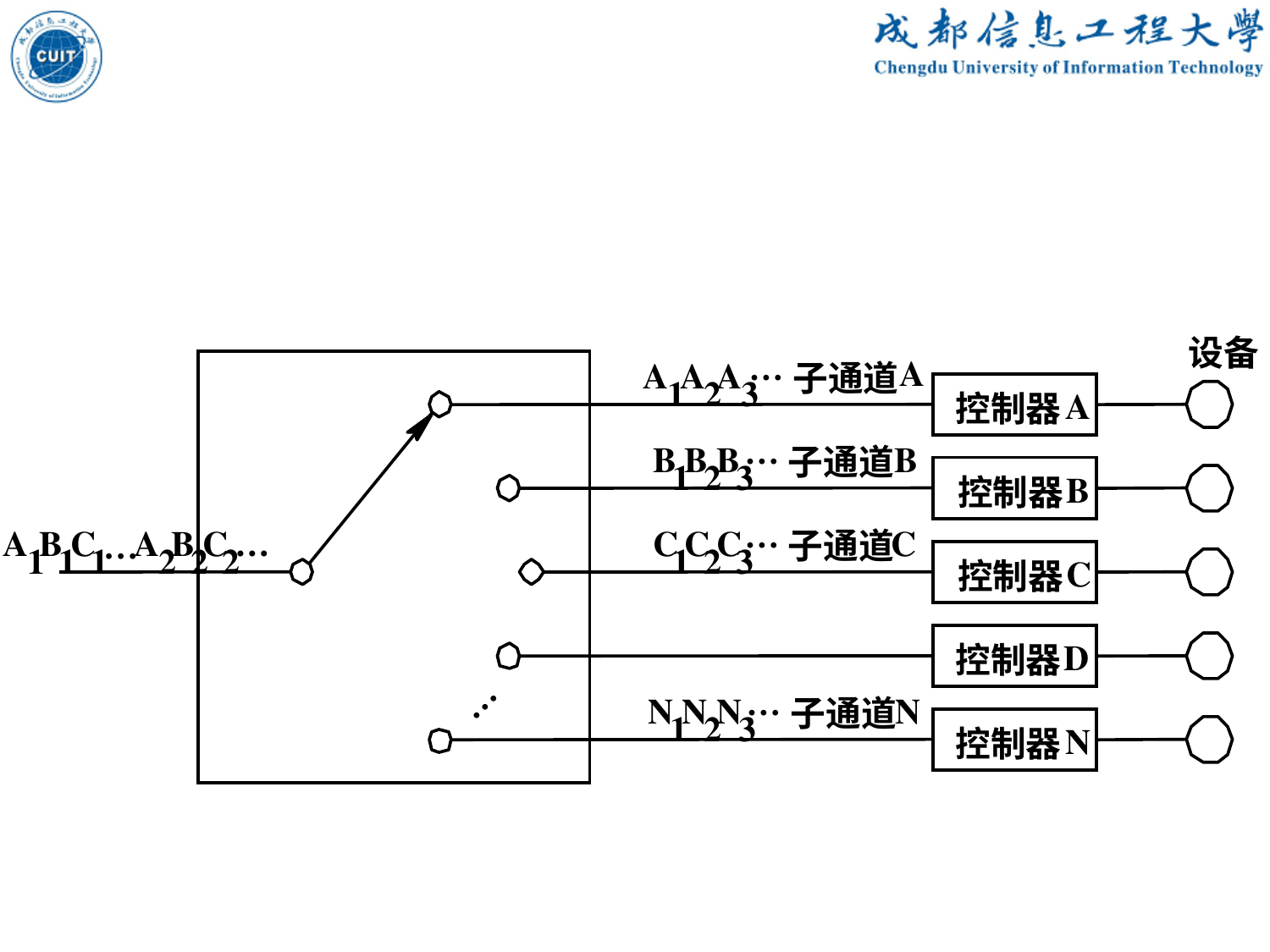

设备

A
A
A
A
…子通道
1
2
3

A
控制器

B
B
B
B
…子通道
1
2
3

B
控制器

B
C
A
B
C
…
C
C
C
C
…
…子通道
1
1
1
2
2
2
1
2
3

C
控制器

D
控制器

…
N
N
N
N
…子通道
1
2
3

N
控制器

A